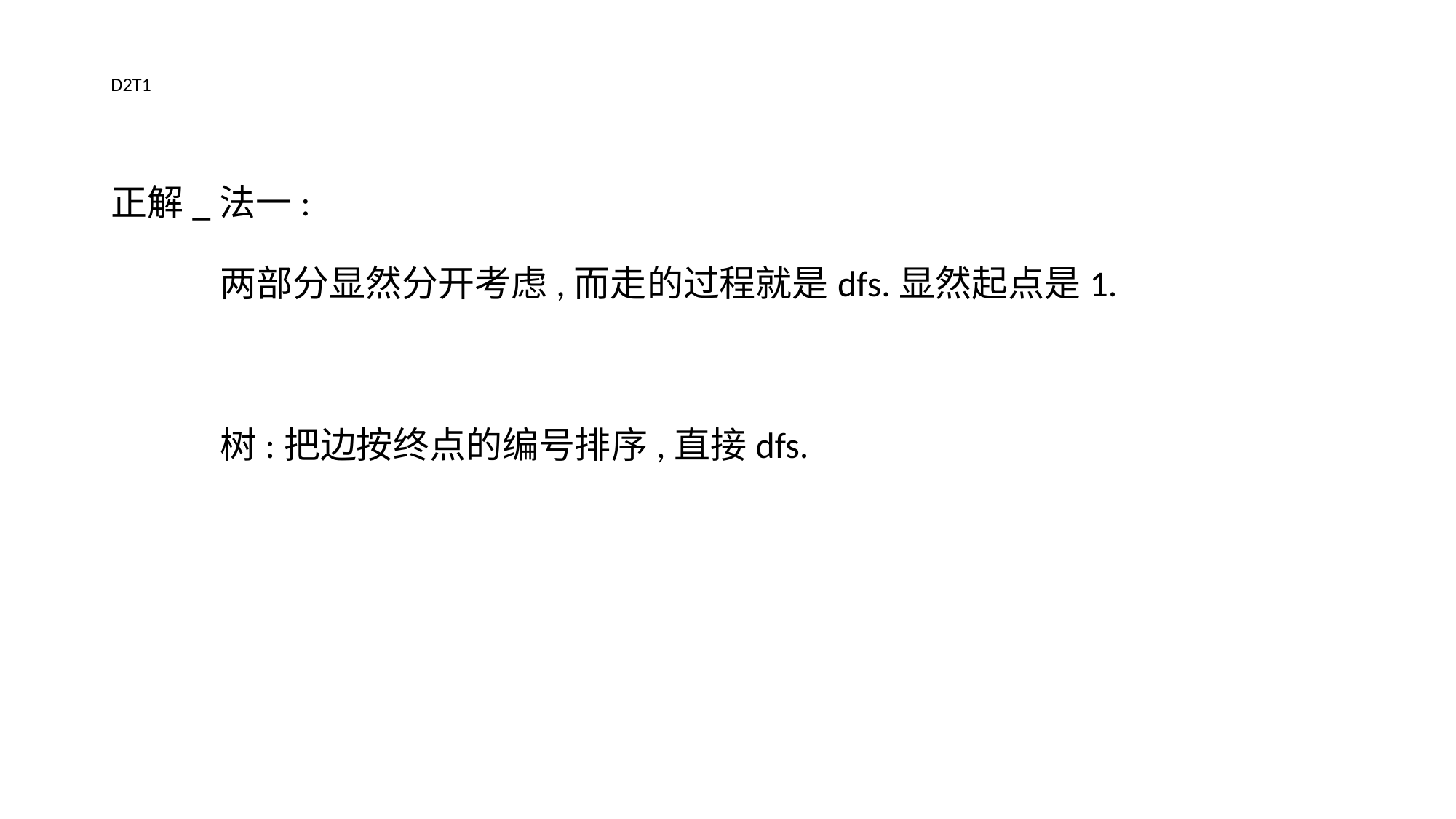

# D2T1
正解_法一:
	两部分显然分开考虑,而走的过程就是dfs.显然起点是1.

	树:把边按终点的编号排序,直接dfs.